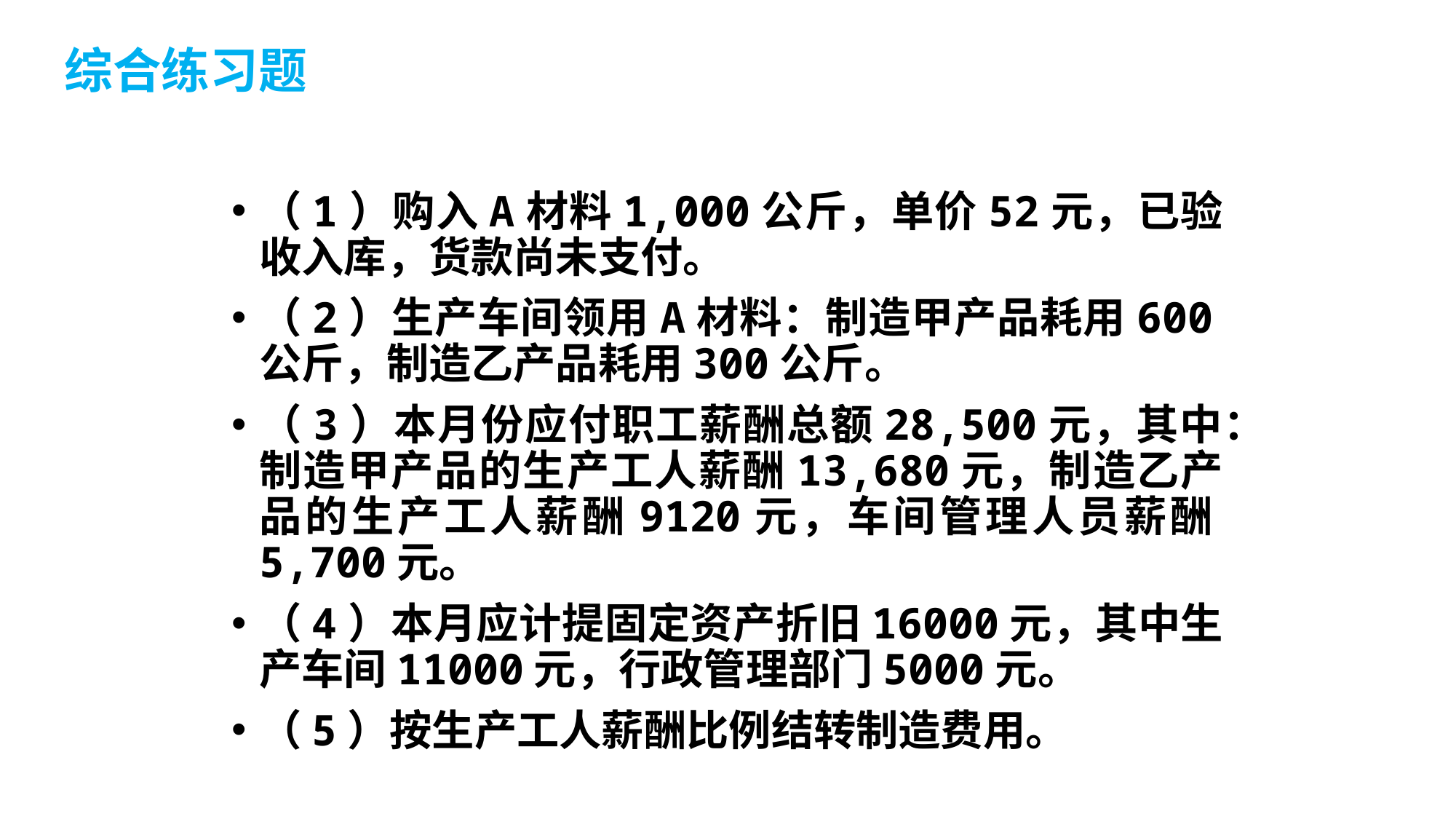

# 综合练习题

（1）购入A材料1,000公斤，单价52元，已验收入库，货款尚未支付。
（2）生产车间领用A材料：制造甲产品耗用600公斤，制造乙产品耗用300公斤。
（3）本月份应付职工薪酬总额28,500元，其中：制造甲产品的生产工人薪酬13,680元，制造乙产品的生产工人薪酬9120元，车间管理人员薪酬5,700元。
（4）本月应计提固定资产折旧16000元，其中生产车间11000元，行政管理部门5000元。
（5）按生产工人薪酬比例结转制造费用。